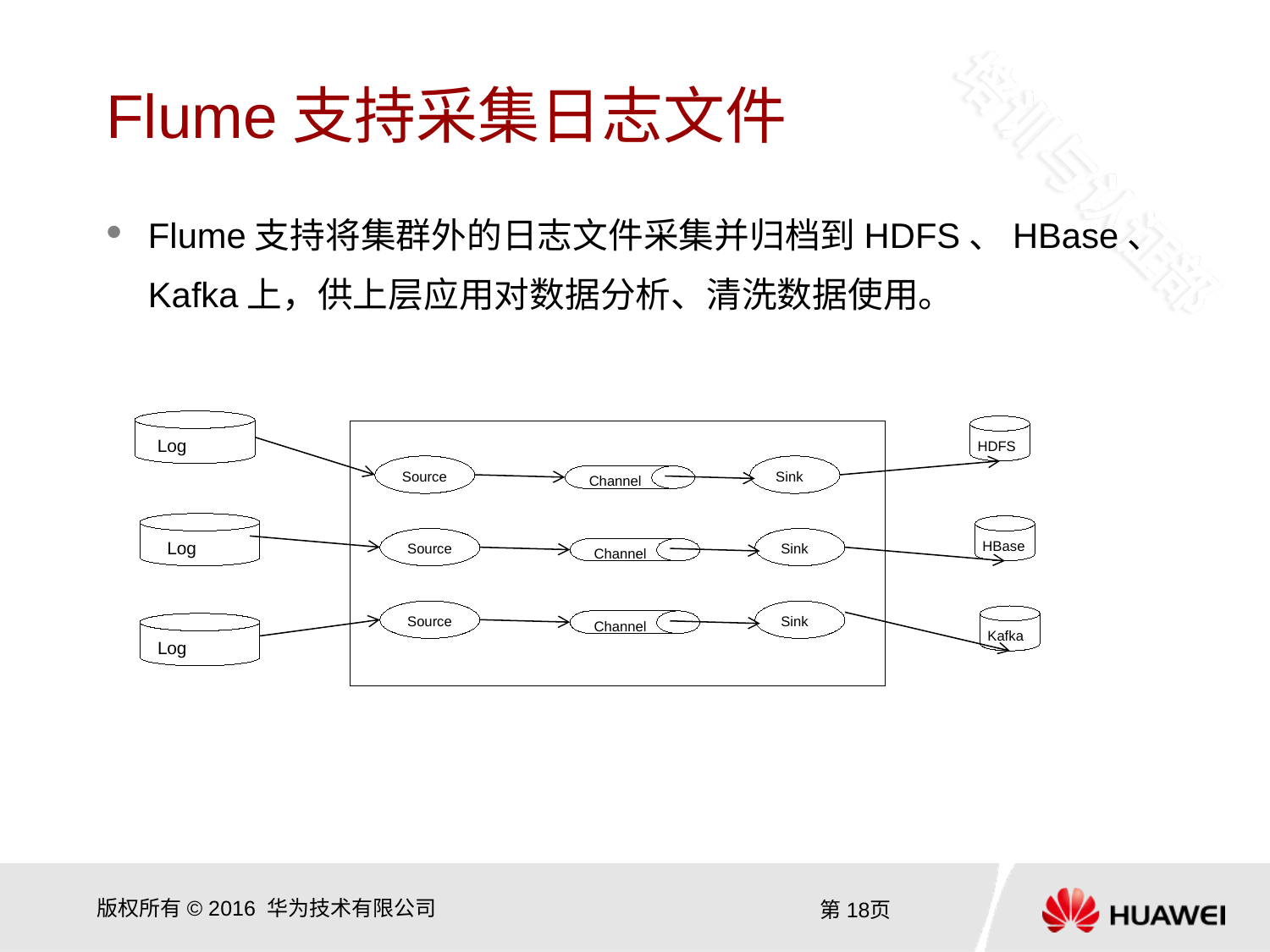

# Flume支持采集日志文件
Flume支持将集群外的日志文件采集并归档到HDFS、HBase、Kafka上，供上层应用对数据分析、清洗数据使用。

  Log
HDFS

Source
Sink
Channel
   Log
HBase
Source
Sink
Channel
Source
Sink
Kafka
Channel
 Log